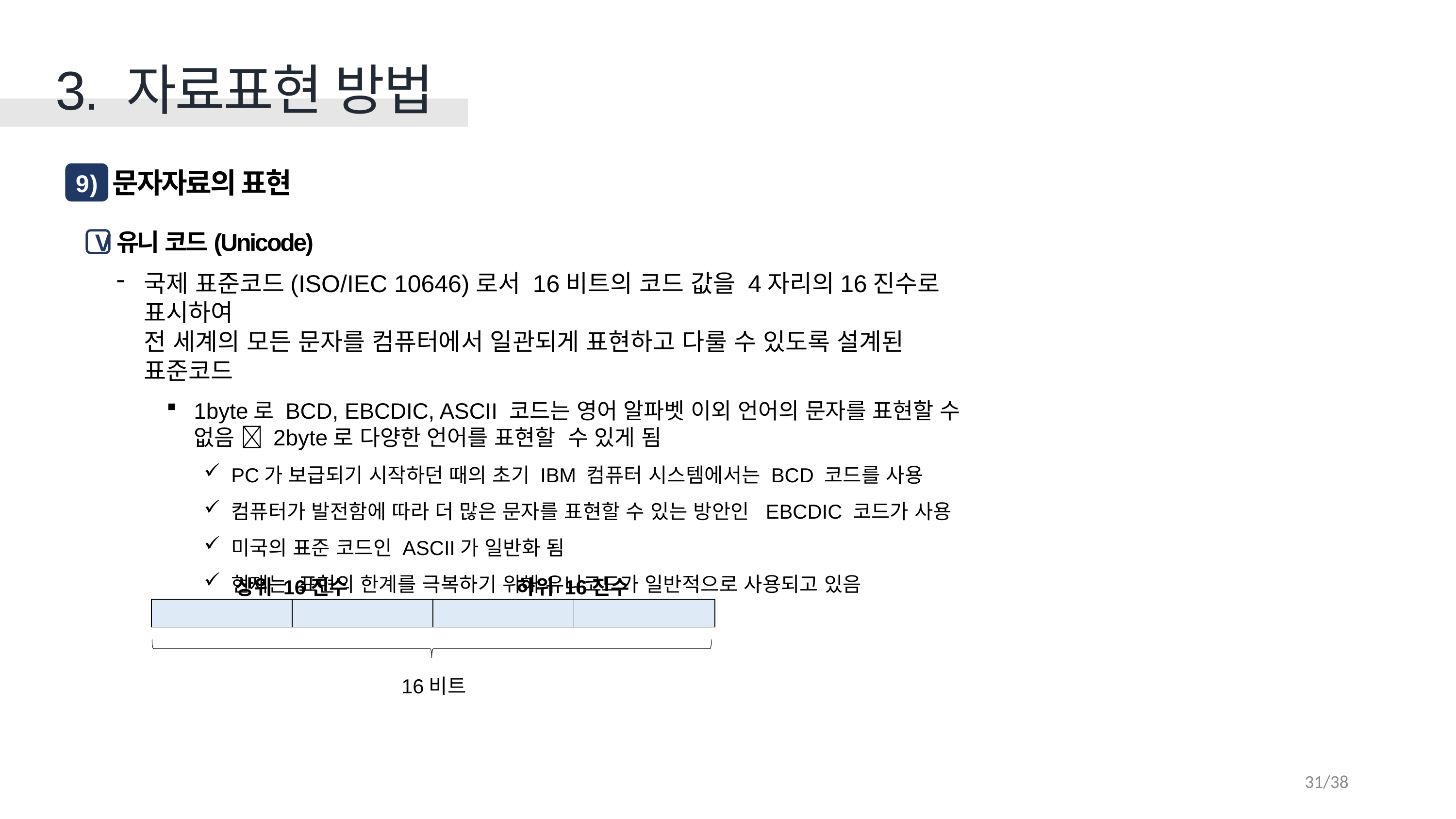

3. 자료표현 방법

문자자료의 표현
9 )
유니 코드(Unicode)

국제 표준코드(ISO/IEC 10646)로서 16비트의 코드 값을 4자리의16진수로 표시하여
전 세계의 모든 문자를 컴퓨터에서 일관되게 표현하고 다룰 수 있도록 설계된 표준코드

1byte로 BCD, EBCDIC, ASCII 코드는 영어 알파벳 이외 언어의 문자를 표현할 수 없음 ⇒ 2byte로 다양한 언어를 표현할  수 있게 됨

PC가 보급되기 시작하던 때의 초기 IBM 컴퓨터 시스템에서는 BCD 코드를 사용

컴퓨터가 발전함에 따라 더 많은 문자를 표현할 수 있는 방안인  EBCDIC 코드가 사용

미국의 표준 코드인 ASCII가 일반화 됨

현재는  표현의 한계를 극복하기 위해 유니코드가 일반적으로 사용되고 있음

V

|  |  |  |  |
| --- | --- | --- | --- |
|  |  |  |  |
상위 16진수
하위 16진수
16비트
31/38